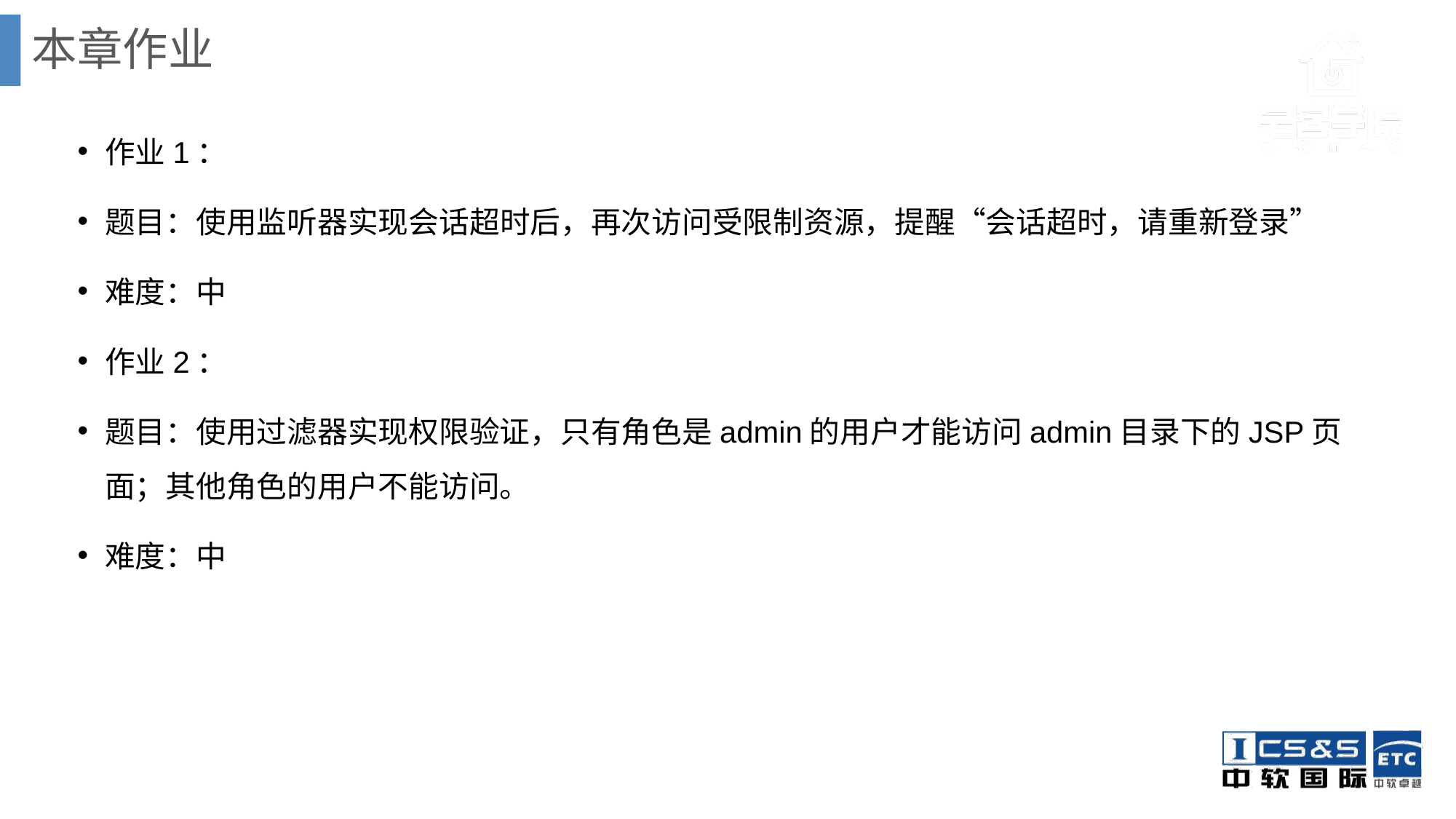

# 本章作业
作业1：
题目：使用监听器实现会话超时后，再次访问受限制资源，提醒“会话超时，请重新登录”
难度：中
作业2：
题目：使用过滤器实现权限验证，只有角色是admin的用户才能访问admin目录下的JSP页面；其他角色的用户不能访问。
难度：中